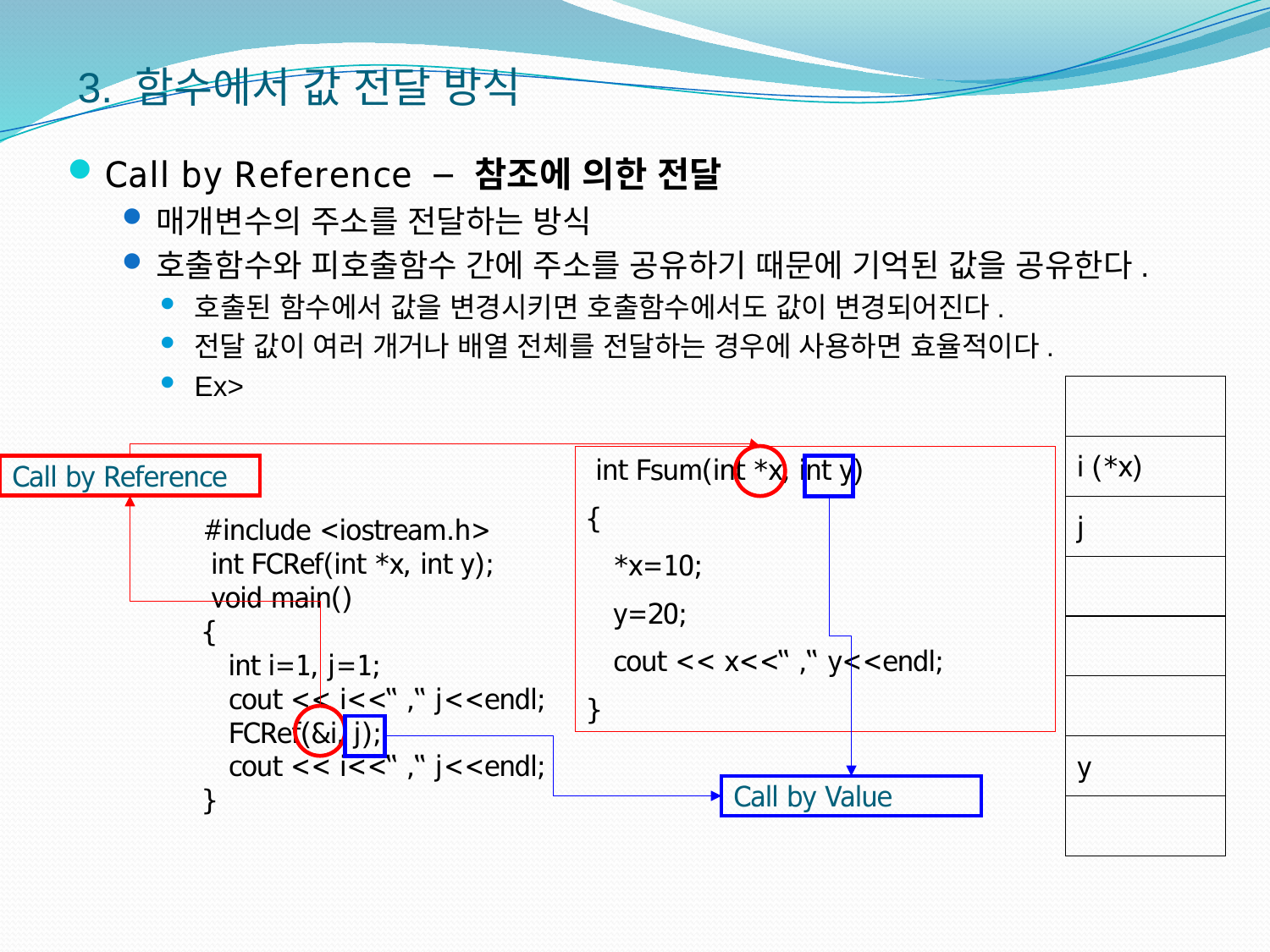

3. 함수에서 값 전달 방식
Call by Reference  – 참조에 의한 전달
매개변수의 주소를 전달하는 방식
호출함수와 피호출함수 간에 주소를 공유하기 때문에 기억된 값을 공유한다.
호출된 함수에서 값을 변경시키면 호출함수에서도 값이 변경되어진다.
전달 값이 여러 개거나 배열 전체를 전달하는 경우에 사용하면 효율적이다.
Ex>

i (*x)
 int Fsum(int *x, int y)
{
   *x=10;
   y=20;
   cout << x<<“ ,“ y<<endl;
}

Call by Reference

#include <iostream.h>
 int FCRef(int *x, int y);
 void main()
{
   int i=1, j=1;
   cout << i<<“ ,“ j<<endl;
   FCRef(&i, j);
   cout << i<<“ ,“ j<<endl;
}

Call by Value
j

y